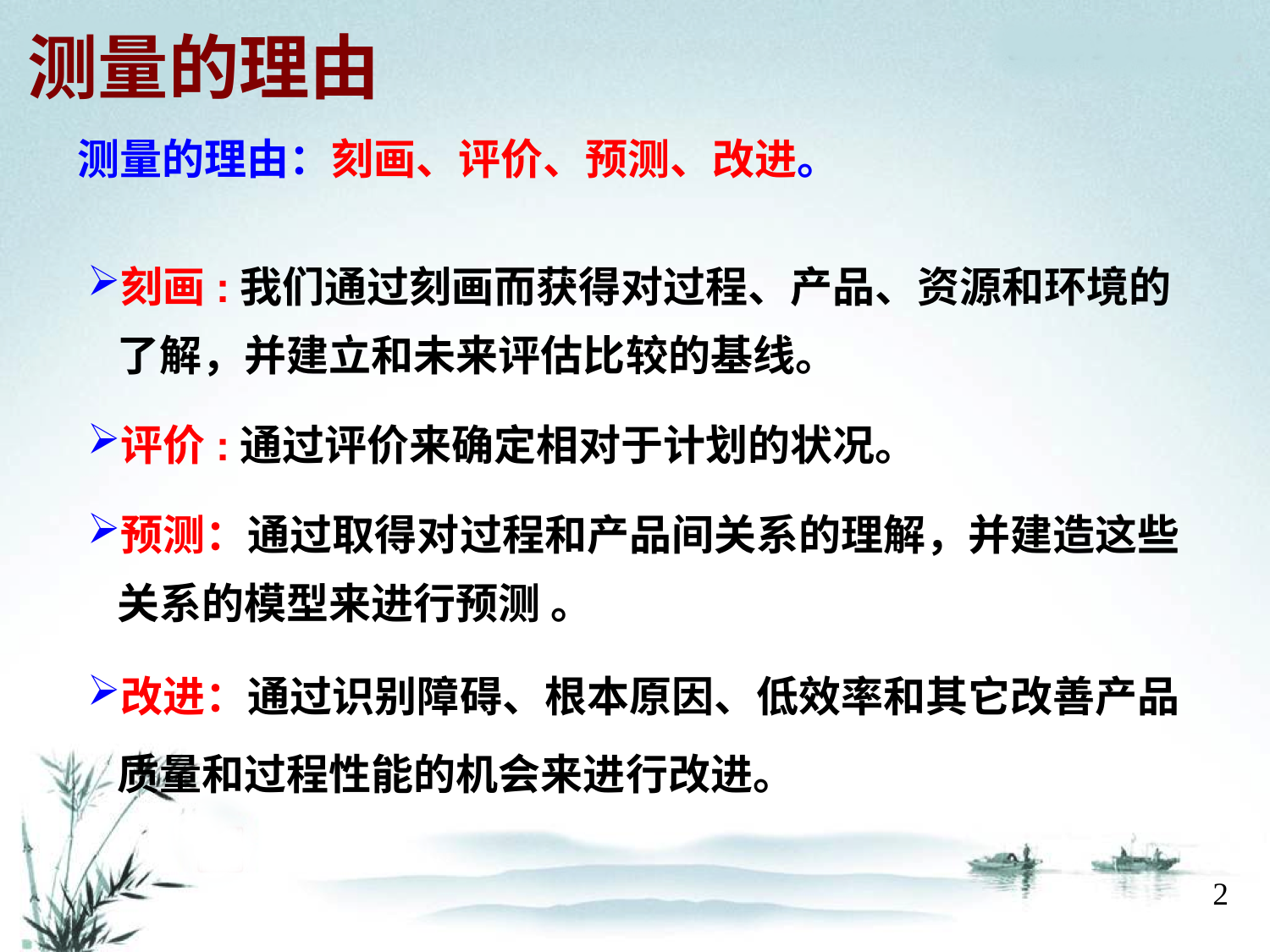

# 测量的理由
测量的理由：刻画、评价、预测、改进。
刻画:我们通过刻画而获得对过程、产品、资源和环境的了解，并建立和未来评估比较的基线。
评价:通过评价来确定相对于计划的状况。
预测：通过取得对过程和产品间关系的理解，并建造这些关系的模型来进行预测 。
改进：通过识别障碍、根本原因、低效率和其它改善产品质量和过程性能的机会来进行改进。
2